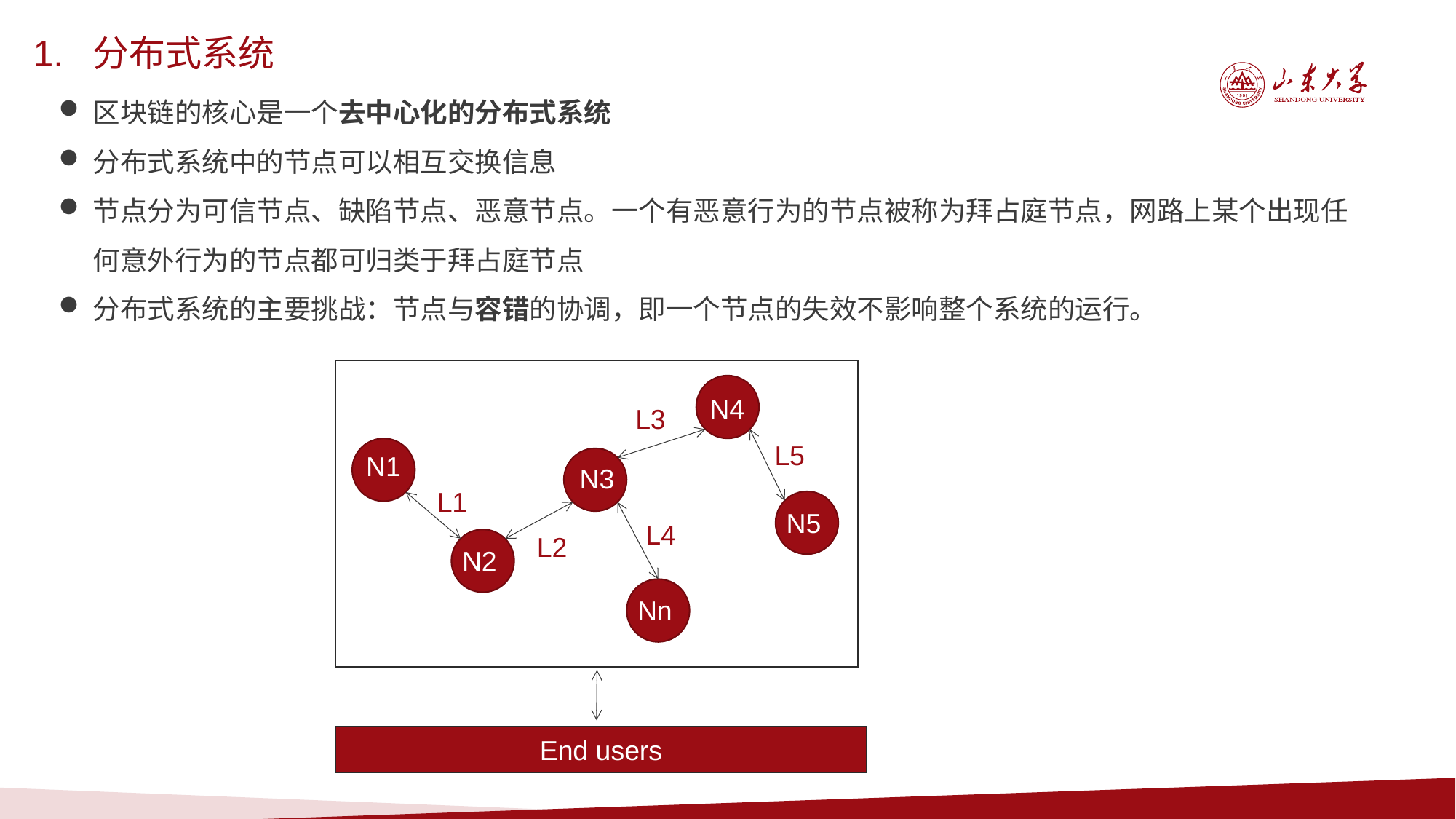

1.  分布式系统
区块链的核心是一个去中心化的分布式系统
分布式系统中的节点可以相互交换信息
节点分为可信节点、缺陷节点、恶意节点。一个有恶意行为的节点被称为拜占庭节点，网路上某个出现任何意外行为的节点都可归类于拜占庭节点
分布式系统的主要挑战：节点与容错的协调，即一个节点的失效不影响整个系统的运行。

N4
L3
L5

N1

N3
L1

N5
L4
L2

N2

Nn
End users